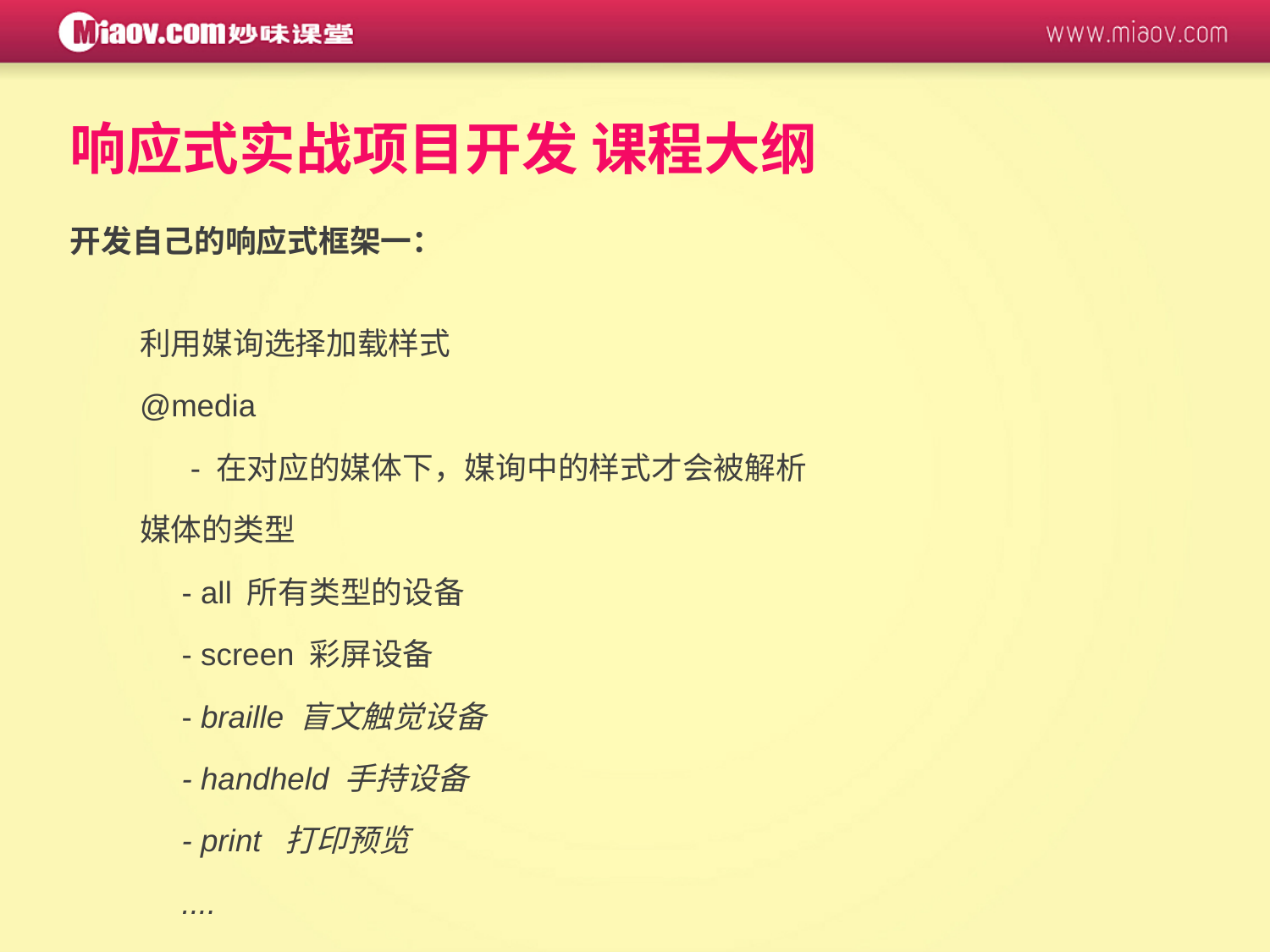

响应式实战项目开发 课程大纲

开发自己的响应式框架一：

利用媒询选择加载样式
@media
	 - 在对应的媒体下，媒询中的样式才会被解析
媒体的类型
	- all 所有类型的设备
	- screen 彩屏设备
	- braille 盲文触觉设备
	- handheld 手持设备
	- print  打印预览
	....